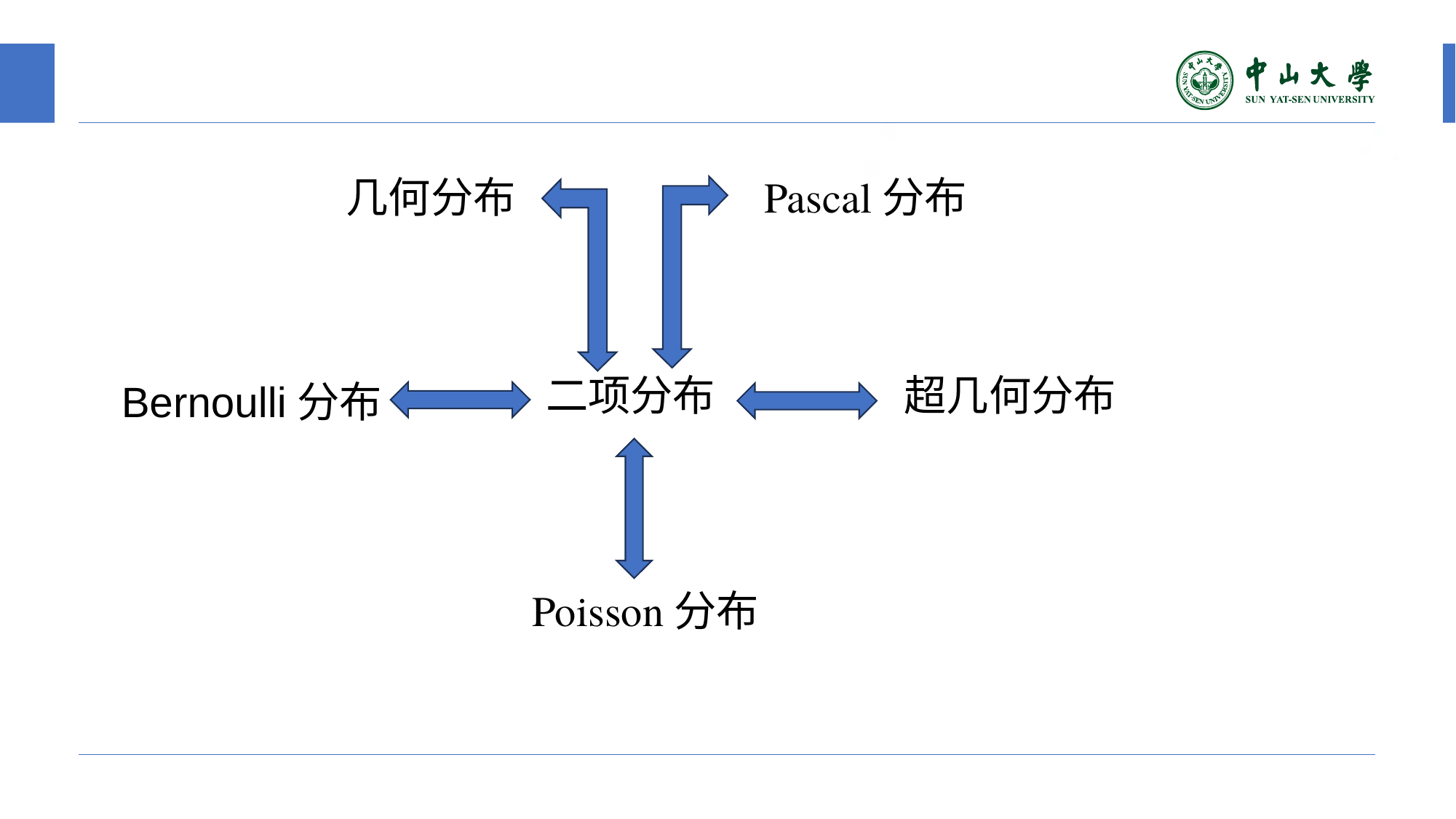

#
几何分布
Pascal分布

二项分布
超几何分布
Bernoulli分布

Poisson分布